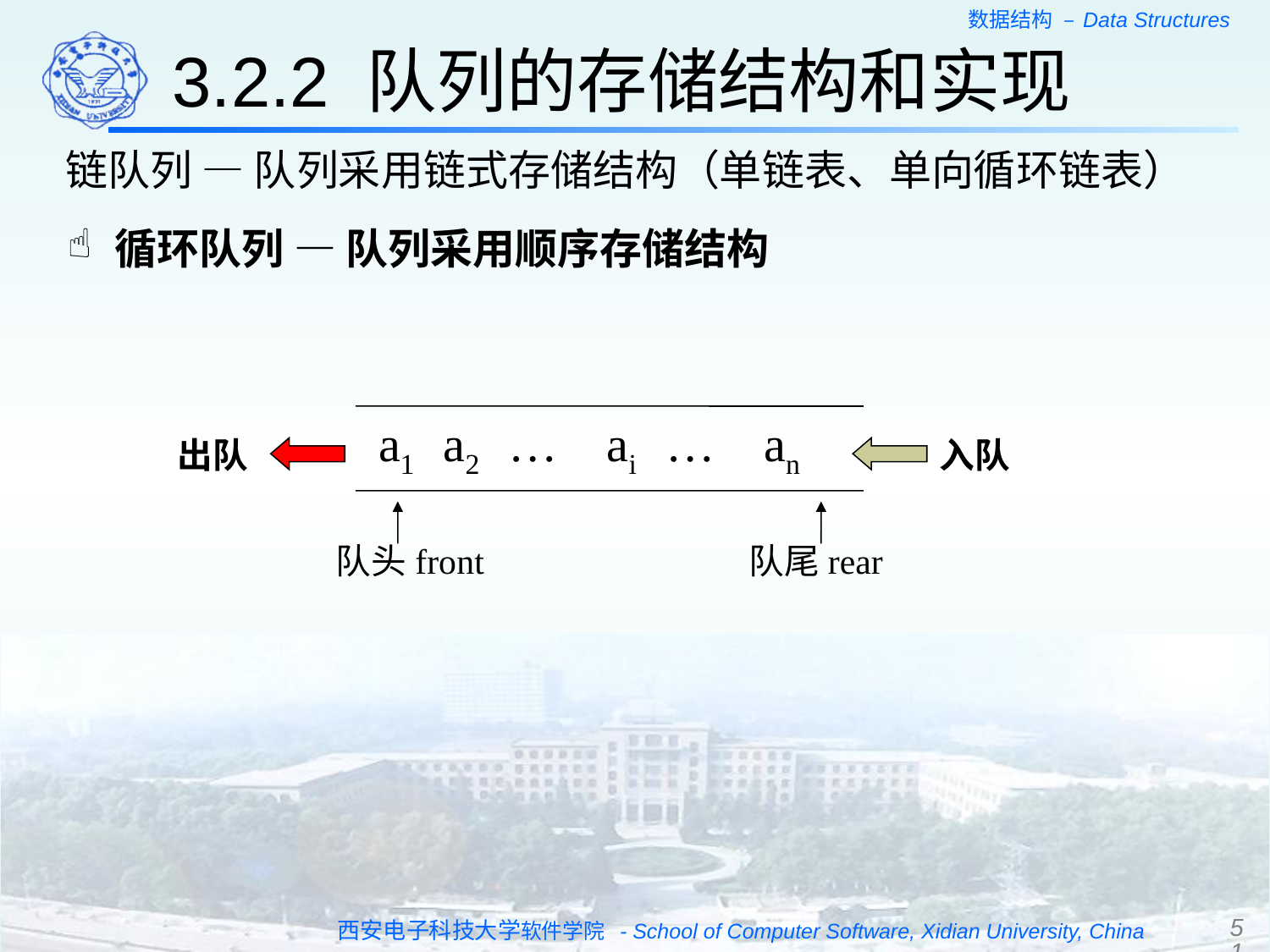

3.2.2 队列的存储结构和实现
链队列 — 队列采用链式存储结构（单链表、单向循环链表）
循环队列 — 队列采用顺序存储结构

a1    a2    …    ai    …    an

出队

队头front

队尾rear
入队

51